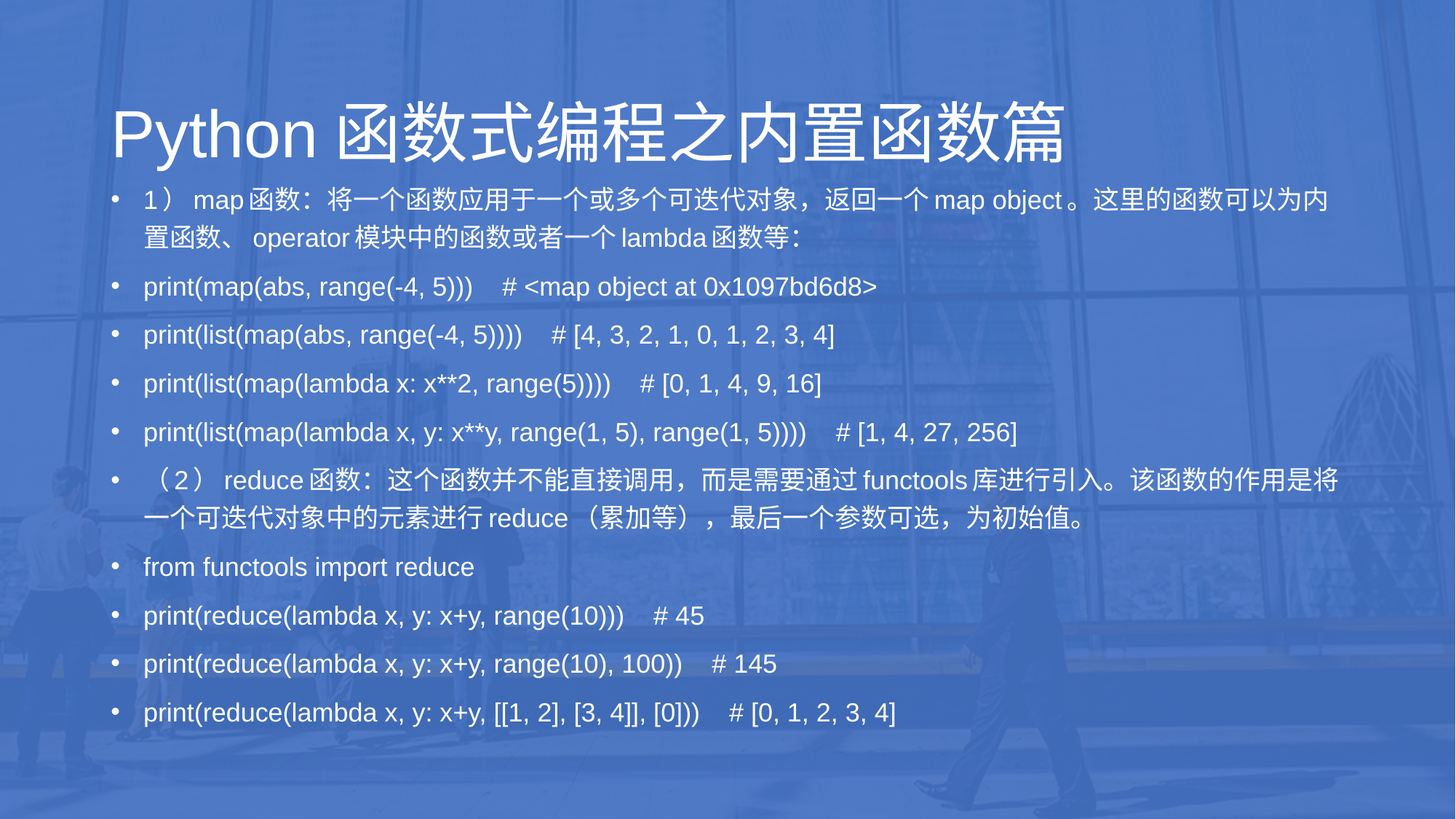

# Python函数式编程之内置函数篇
1）map函数：将一个函数应用于一个或多个可迭代对象，返回一个map object。这里的函数可以为内置函数、operator模块中的函数或者一个lambda函数等：
print(map(abs, range(-4, 5)))    # <map object at 0x1097bd6d8>
print(list(map(abs, range(-4, 5))))    # [4, 3, 2, 1, 0, 1, 2, 3, 4]
print(list(map(lambda x: x**2, range(5))))    # [0, 1, 4, 9, 16]
print(list(map(lambda x, y: x**y, range(1, 5), range(1, 5))))    # [1, 4, 27, 256]
（2）reduce函数：这个函数并不能直接调用，而是需要通过functools库进行引入。该函数的作用是将一个可迭代对象中的元素进行reduce（累加等），最后一个参数可选，为初始值。
from functools import reduce
print(reduce(lambda x, y: x+y, range(10)))    # 45
print(reduce(lambda x, y: x+y, range(10), 100))    # 145
print(reduce(lambda x, y: x+y, [[1, 2], [3, 4]], [0]))    # [0, 1, 2, 3, 4]